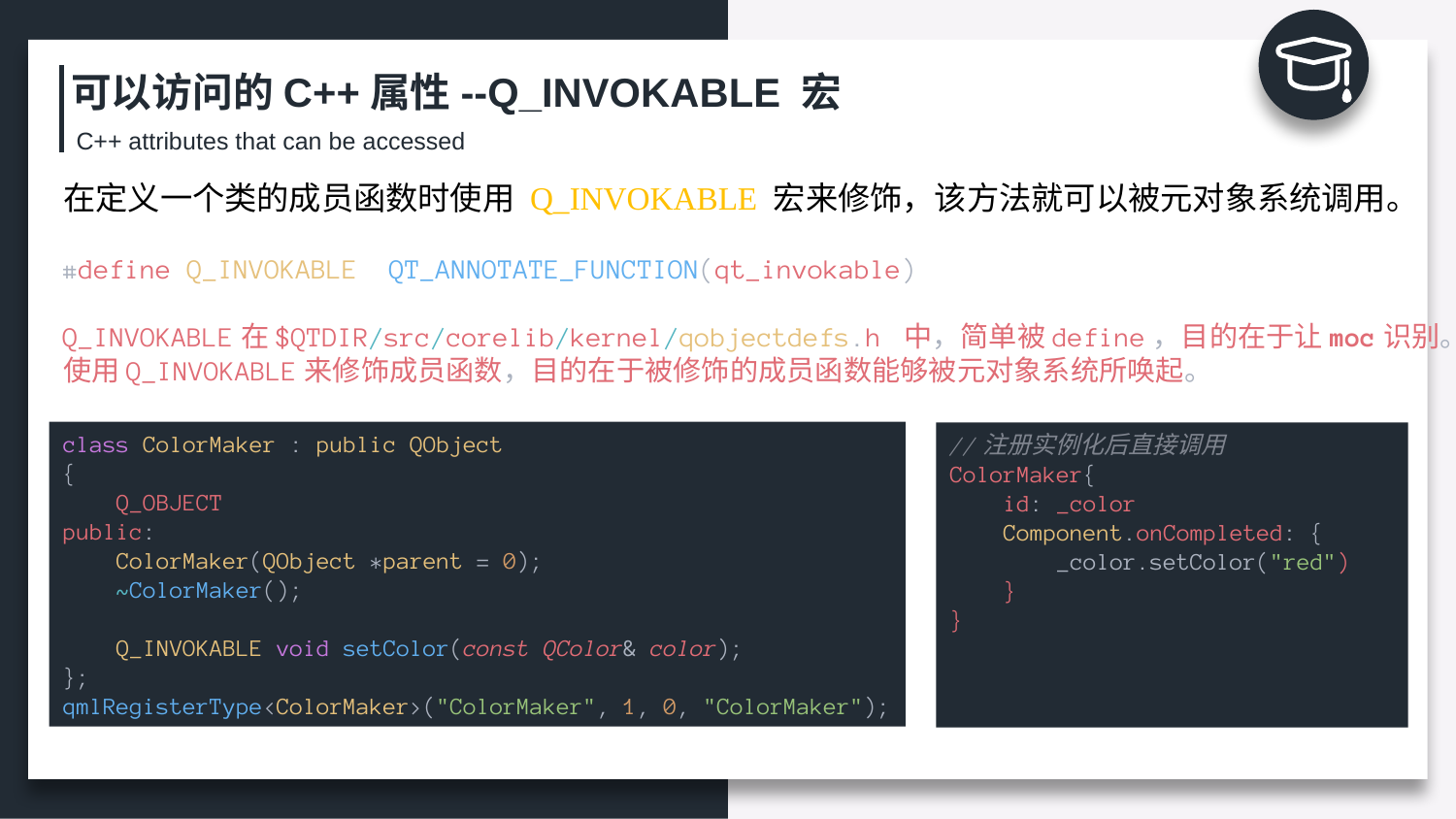

可以访问的C++属性--Q_INVOKABLE 宏
C++ attributes that can be accessed
在定义一个类的成员函数时使用 Q_INVOKABLE 宏来修饰，该方法就可以被元对象系统调用。

#define Q_INVOKABLE  QT_ANNOTATE_FUNCTION(qt_invokable)

Q_INVOKABLE在$QTDIR/src/corelib/kernel/qobjectdefs.h 中，简单被define，目的在于让moc识别。
使用Q_INVOKABLE来修饰成员函数，目的在于被修饰的成员函数能够被元对象系统所唤起。
class ColorMaker : public QObject
{
    Q_OBJECT
public:
    ColorMaker(QObject *parent = 0);
    ~ColorMaker();
    Q_INVOKABLE void setColor(const QColor& color);
};
qmlRegisterType<ColorMaker>("ColorMaker", 1, 0, "ColorMaker");
//注册实例化后直接调用
ColorMaker{
    id: _color
    Component.onCompleted: {
        _color.setColor("red")
    }
}